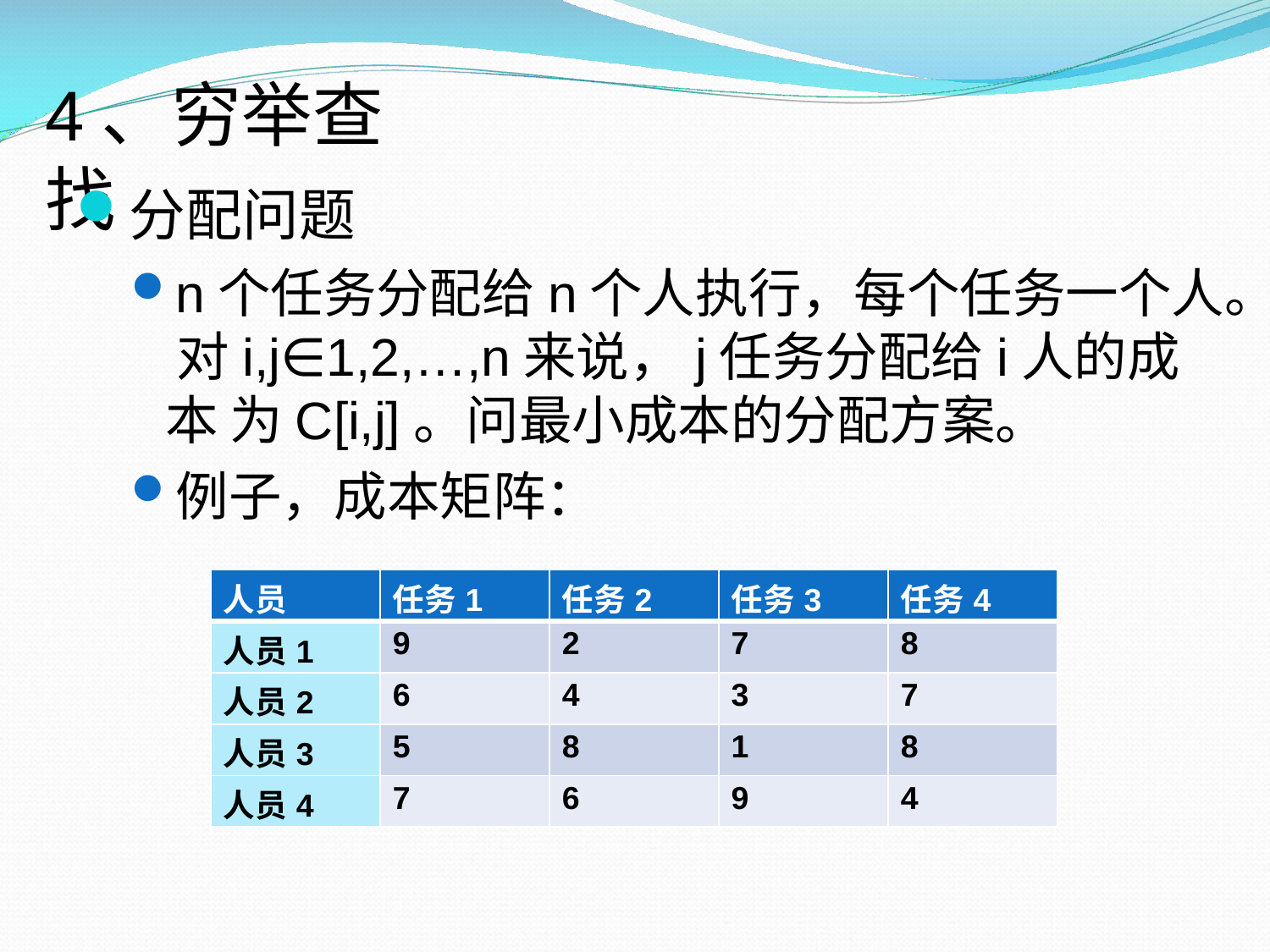

# 4、穷举查找
分配问题
n个任务分配给n个人执行，每个任务一个人。 对i,j∈1,2,…,n来说，j任务分配给i人的成本 为C[i,j]。问最小成本的分配方案。
例子，成本矩阵：
| 人员 | 任务1 | 任务2 | 任务3 | 任务4 |
| --- | --- | --- | --- | --- |
| 人员1 | 9 | 2 | 7 | 8 |
| 人员2 | 6 | 4 | 3 | 7 |
| 人员3 | 5 | 8 | 1 | 8 |
| 人员4 | 7 | 6 | 9 | 4 |